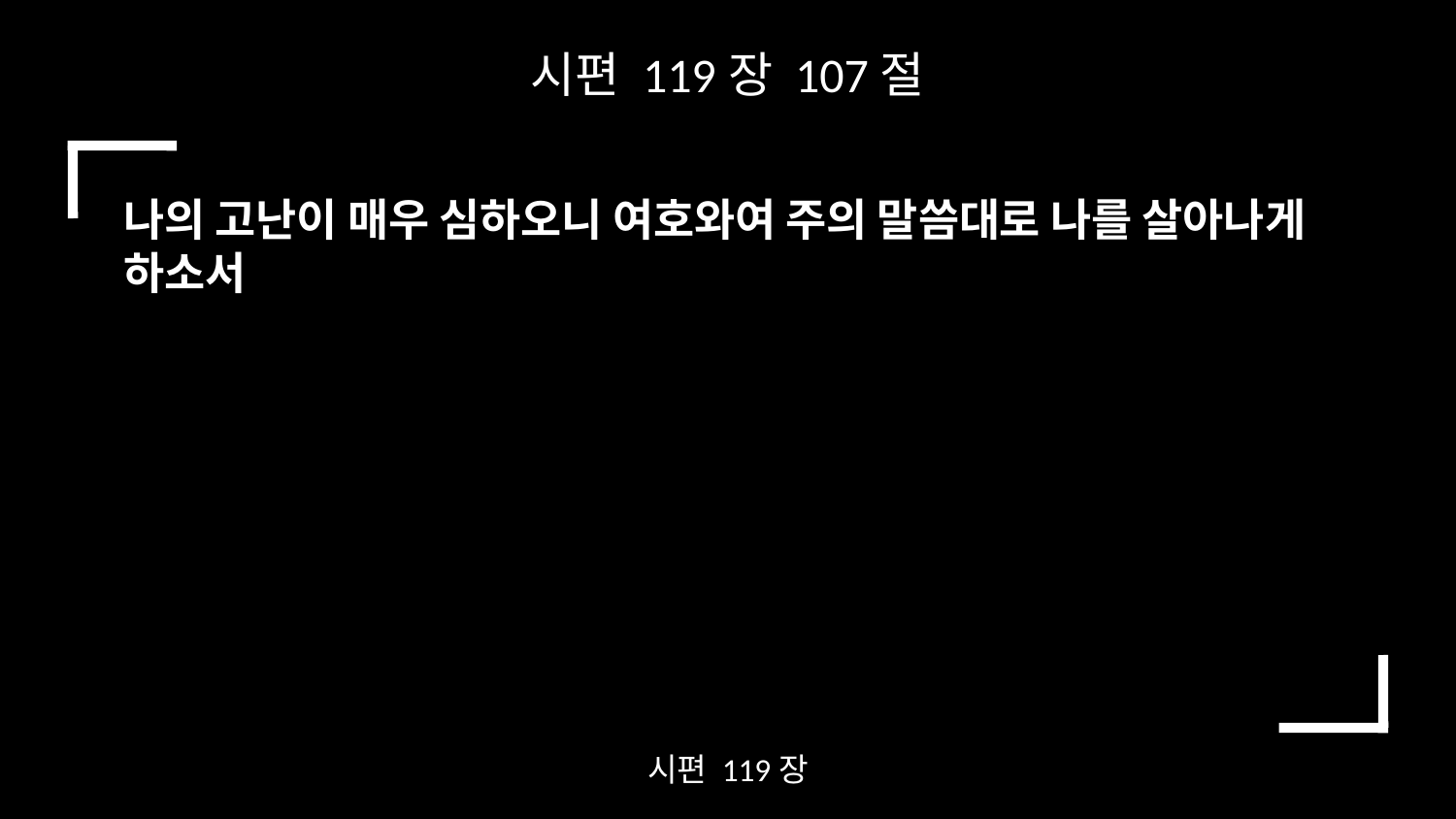

시편 119장 107절

나의 고난이 매우 심하오니 여호와여 주의 말씀대로 나를 살아나게 하소서

시편 119장